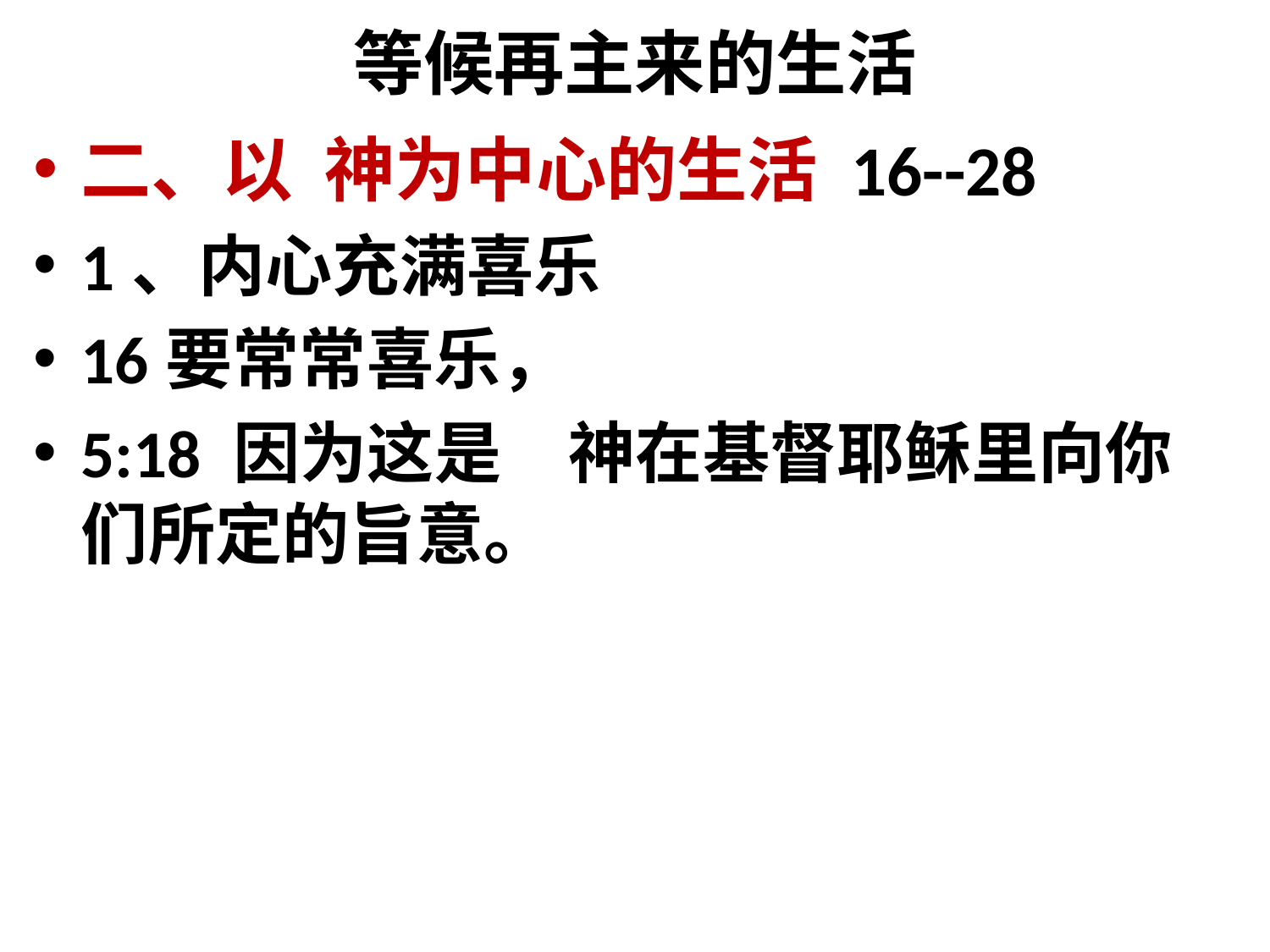

# 等候再主来的生活
二、以  神为中心的生活 16--28
1、内心充满喜乐
16要常常喜乐，
5:18 因为这是　神在基督耶稣里向你们所定的旨意。